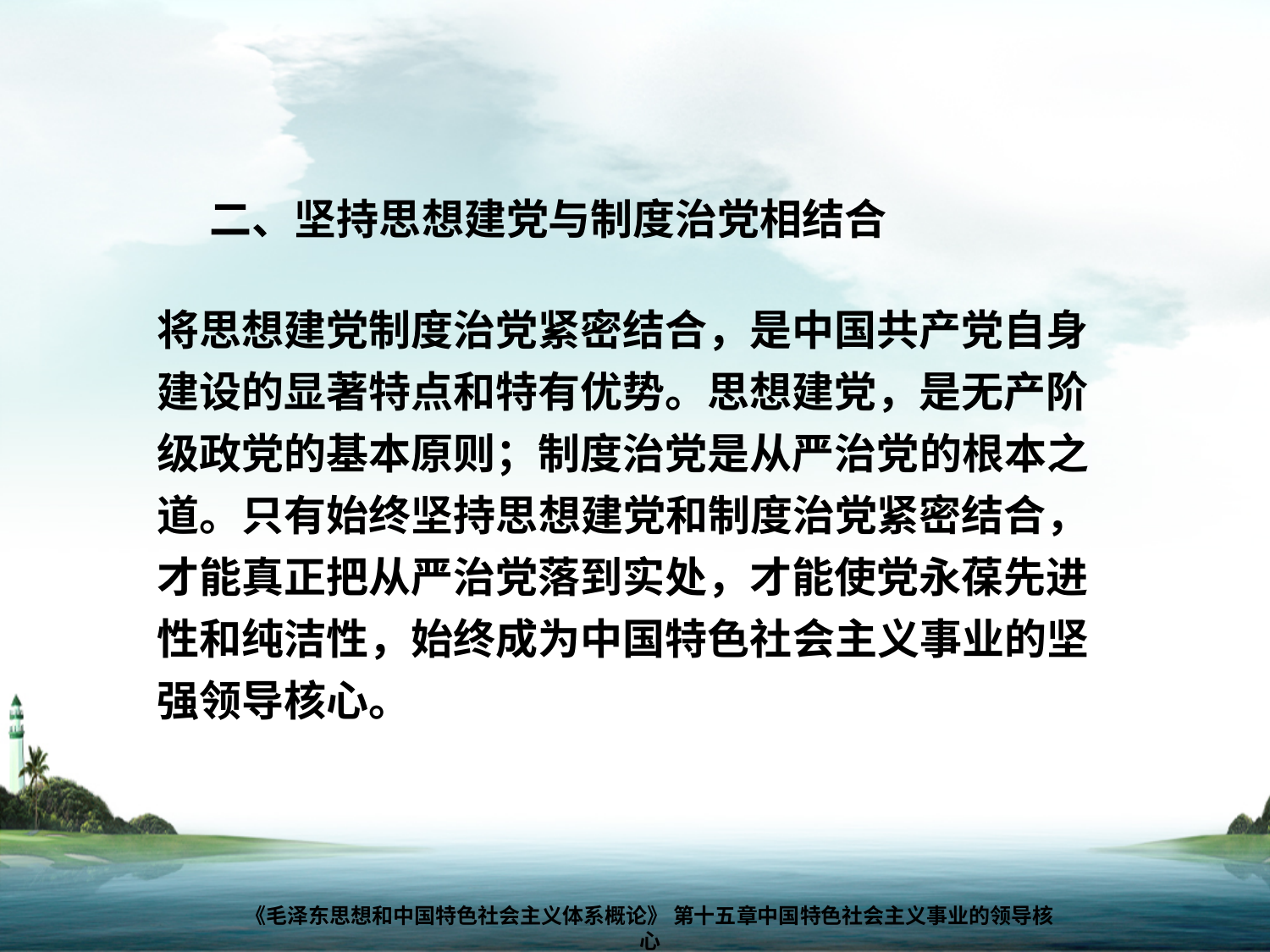

二、坚持思想建党与制度治党相结合
将思想建党制度治党紧密结合，是中国共产党自身建设的显著特点和特有优势。思想建党，是无产阶级政党的基本原则；制度治党是从严治党的根本之道。只有始终坚持思想建党和制度治党紧密结合，才能真正把从严治党落到实处，才能使党永葆先进性和纯洁性，始终成为中国特色社会主义事业的坚强领导核心。
《毛泽东思想和中国特色社会主义体系概论》 第十五章中国特色社会主义事业的领导核心